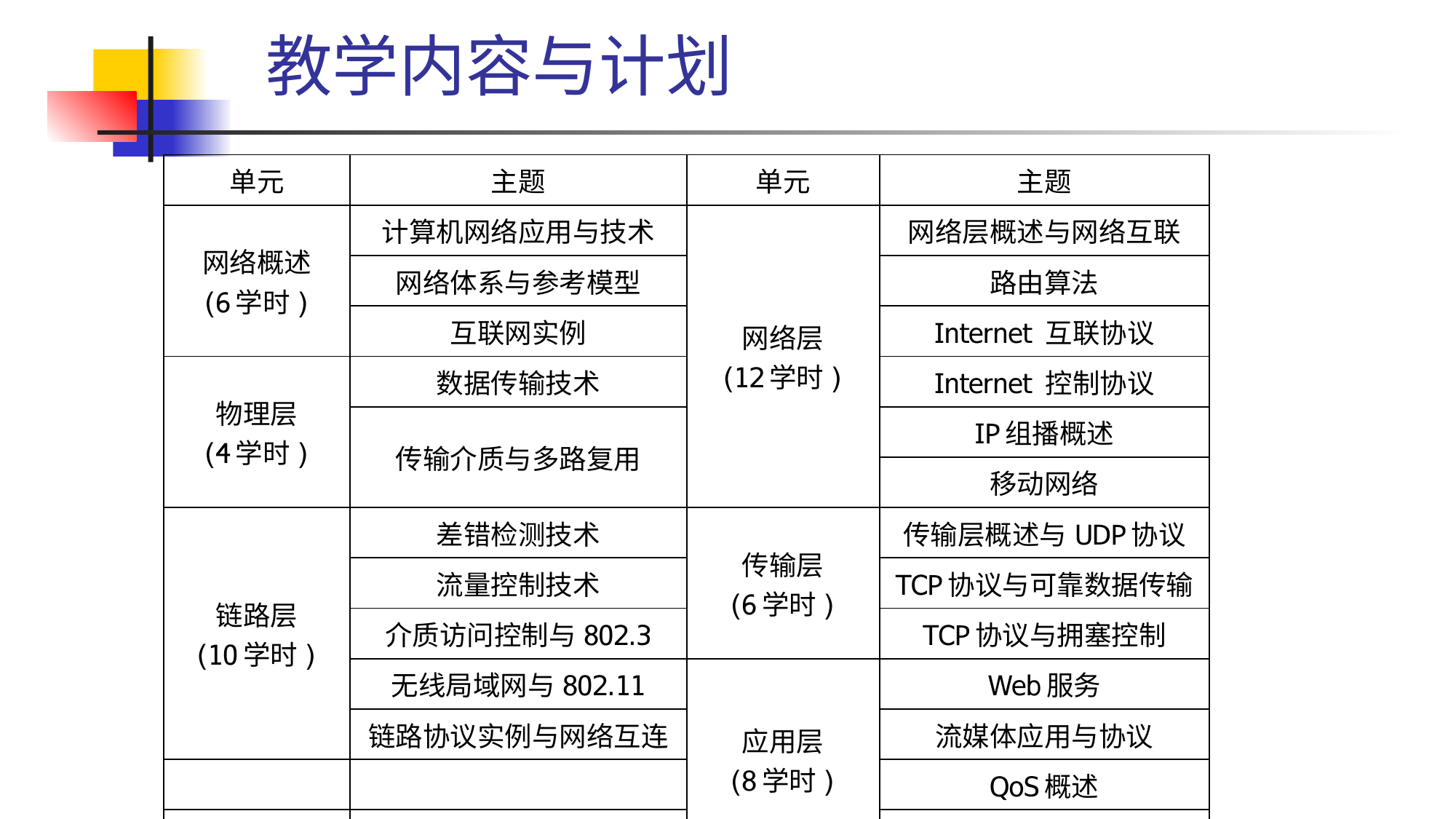

教学内容与计划
| 单元 | 主题 | 单元 | 主题 |
| --- | --- | --- | --- |
| 网络概述 (6学时) | 计算机网络应用与技术 | 网络层 (12学时) | 网络层概述与网络互联 |
|  | 网络体系与参考模型 |  | 路由算法 |
|  | 互联网实例 |  | Internet 互联协议 |
| 物理层 (4学时) | 数据传输技术 |  | Internet 控制协议 |
|  | 传输介质与多路复用 |  | IP组播概述 |
|  |  |  | 移动网络 |
| 链路层 (10学时) | 差错检测技术 | 传输层 (6学时) | 传输层概述与UDP协议 |
|  | 流量控制技术 |  | TCP协议与可靠数据传输 |
|  | 介质访问控制与802.3 |  | TCP协议与拥塞控制 |
|  | 无线局域网与802.11 | 应用层 (8学时) | Web服务 |
|  | 链路协议实例与网络互连 |  | 流媒体应用与协议 |
|  |  |  | QoS概述 |
|  |  |  | 计算机网络安全 |